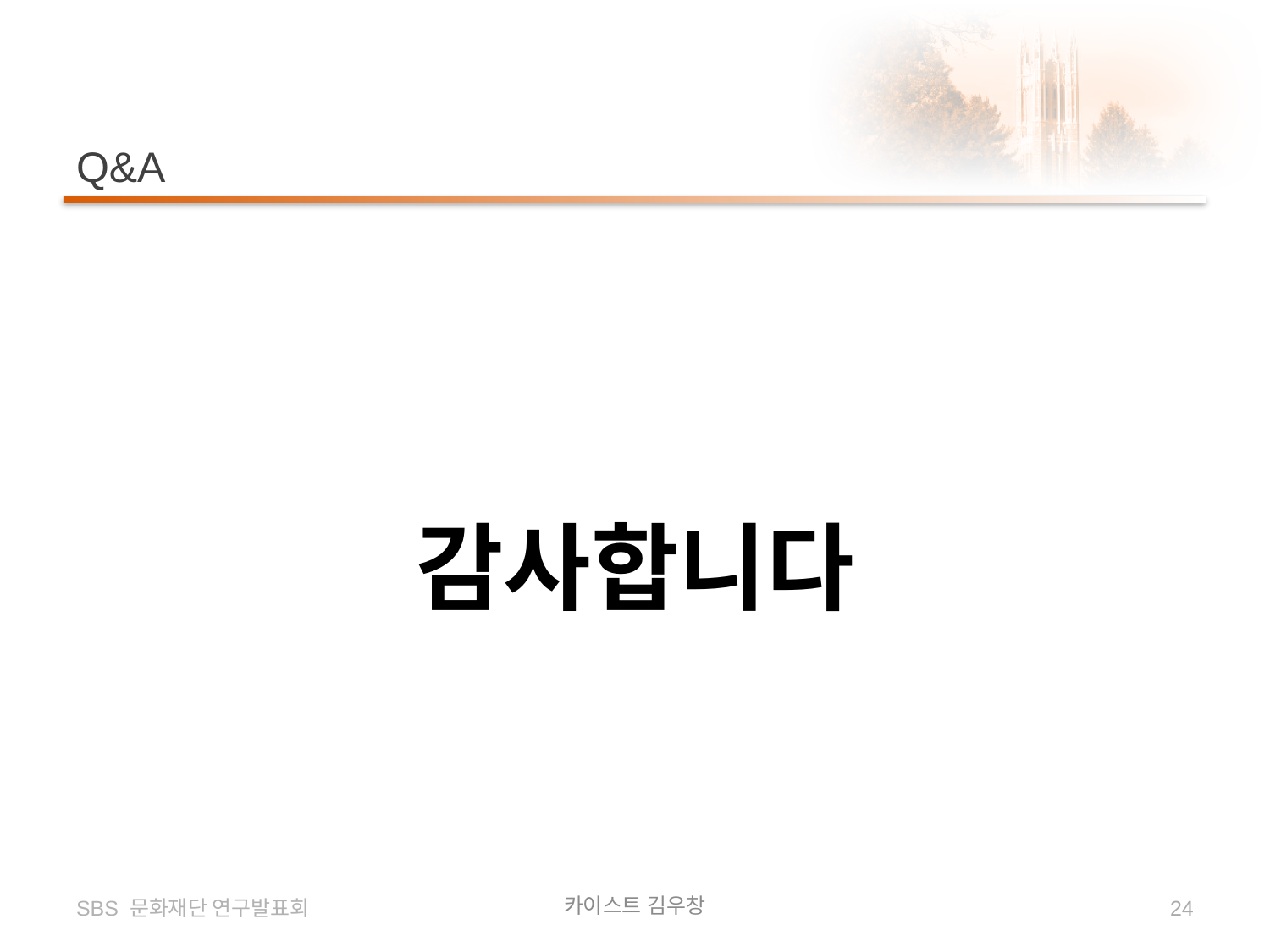

# Q&A

감사합니다
SBS 문화재단 연구발표회
카이스트 김우창
24